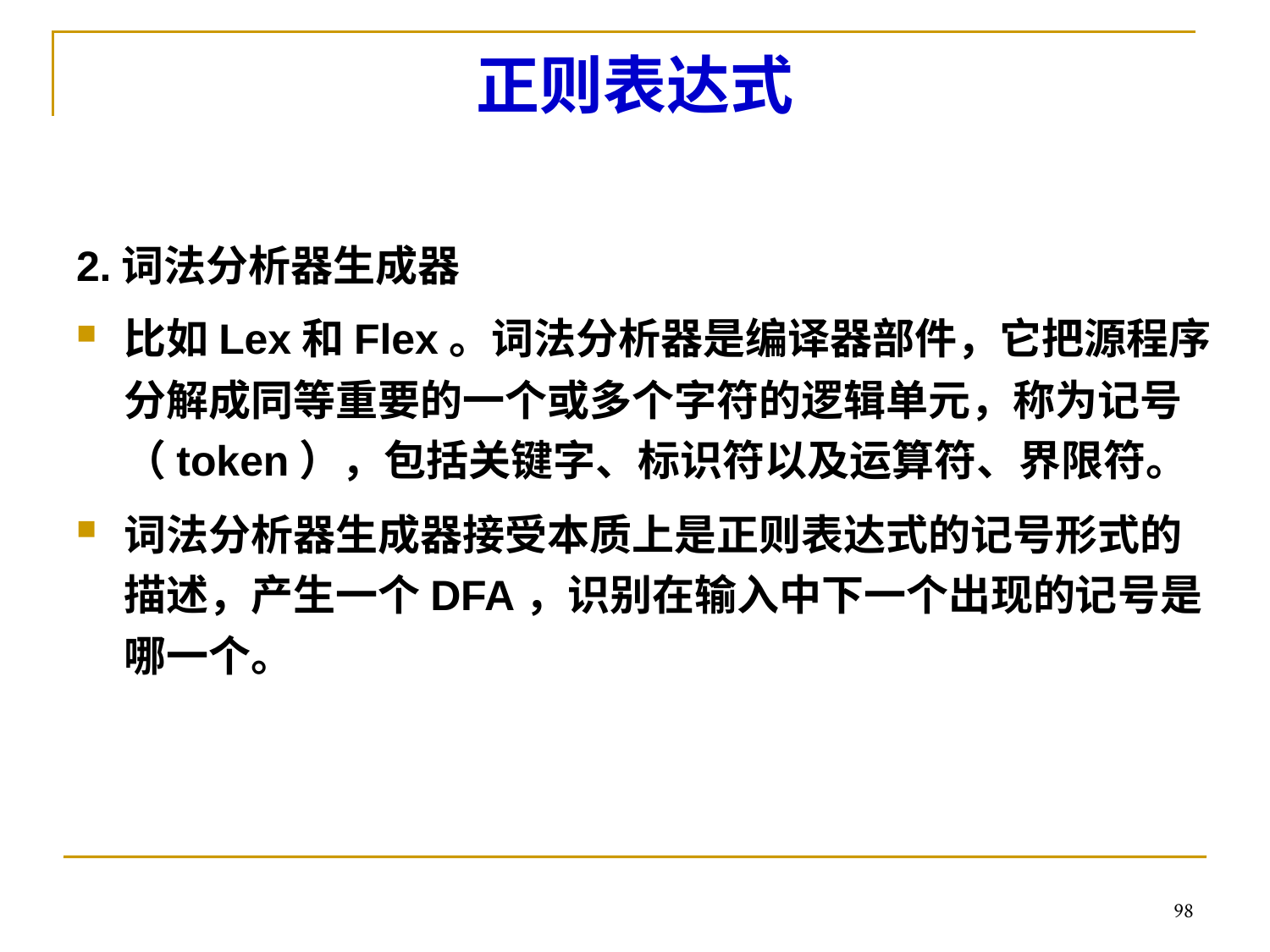

# 正则表达式
2.词法分析器生成器
比如Lex和Flex。词法分析器是编译器部件，它把源程序分解成同等重要的一个或多个字符的逻辑单元，称为记号（token），包括关键字、标识符以及运算符、界限符。
词法分析器生成器接受本质上是正则表达式的记号形式的描述，产生一个DFA，识别在输入中下一个出现的记号是哪一个。
98